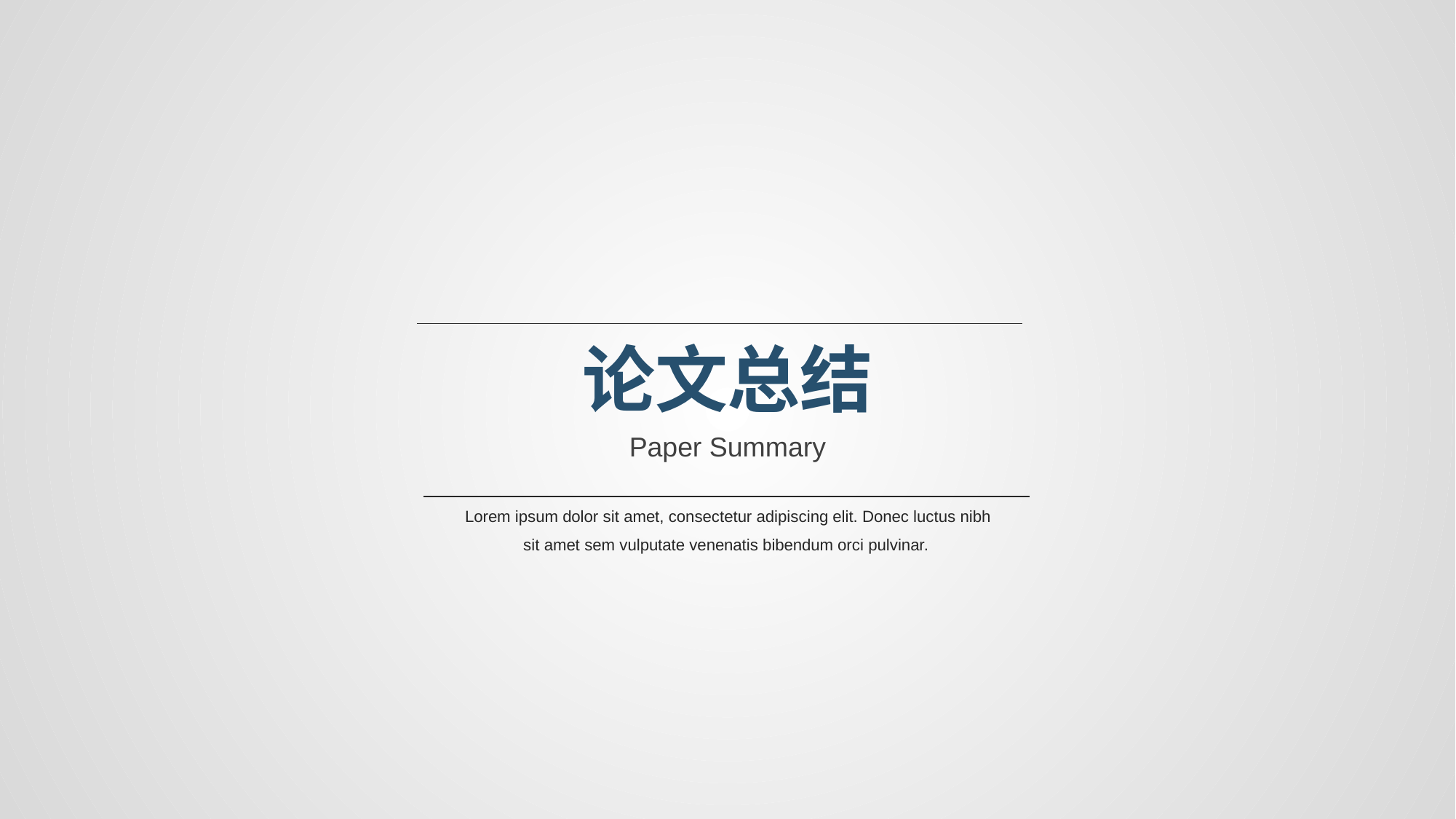

# 论文总结
Paper Summary
Lorem ipsum dolor sit amet, consectetur adipiscing elit. Donec luctus nibh sit amet sem vulputate venenatis bibendum orci pulvinar.